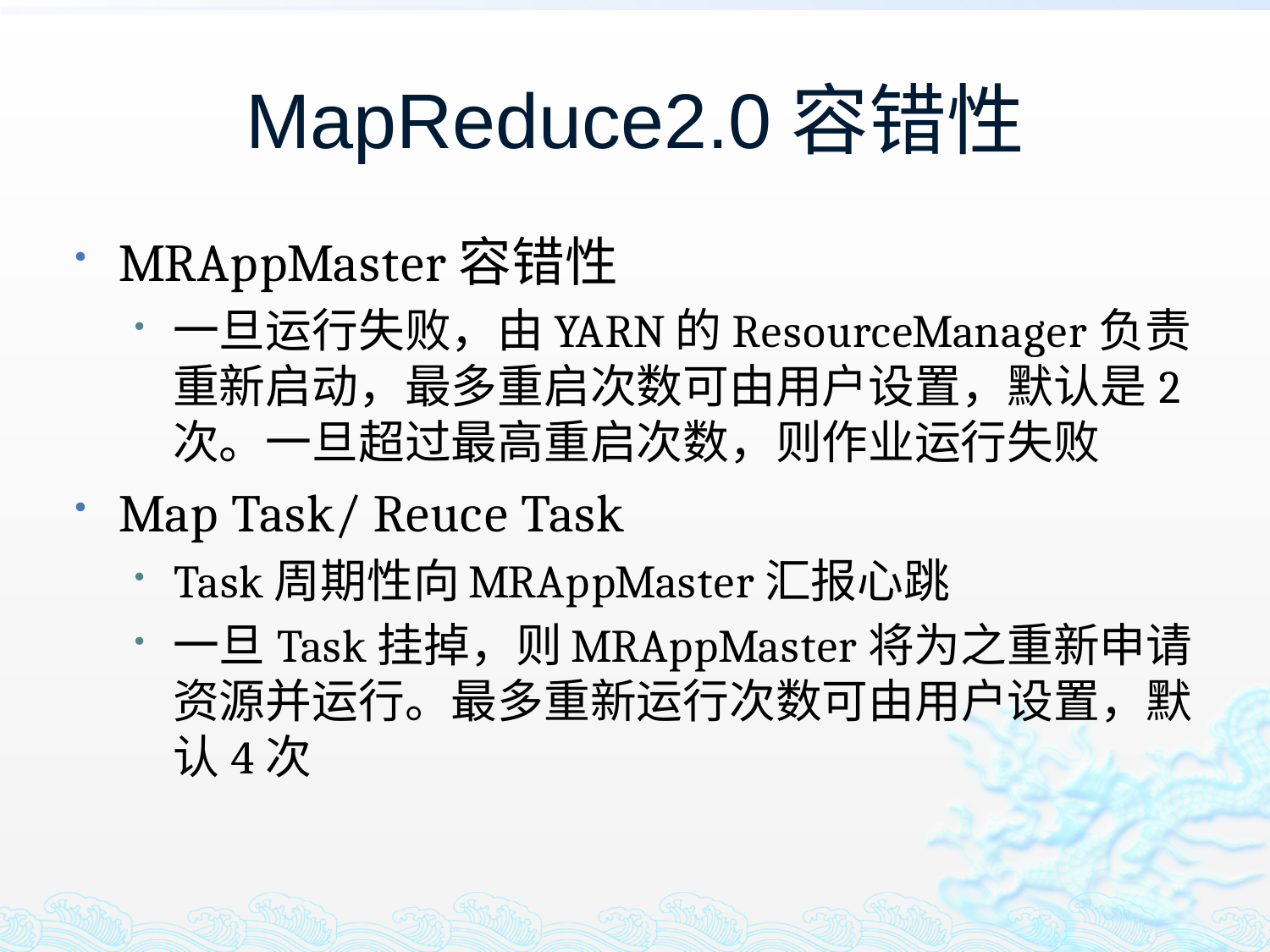

# MapReduce2.0容错性
MRAppMaster容错性
一旦运行失败，由YARN的ResourceManager负责重新启动，最多重启次数可由用户设置，默认是2次。一旦超过最高重启次数，则作业运行失败
Map Task/ Reuce Task
Task周期性向MRAppMaster汇报心跳
一旦Task挂掉，则MRAppMaster将为之重新申请资源并运行。最多重新运行次数可由用户设置，默认4次